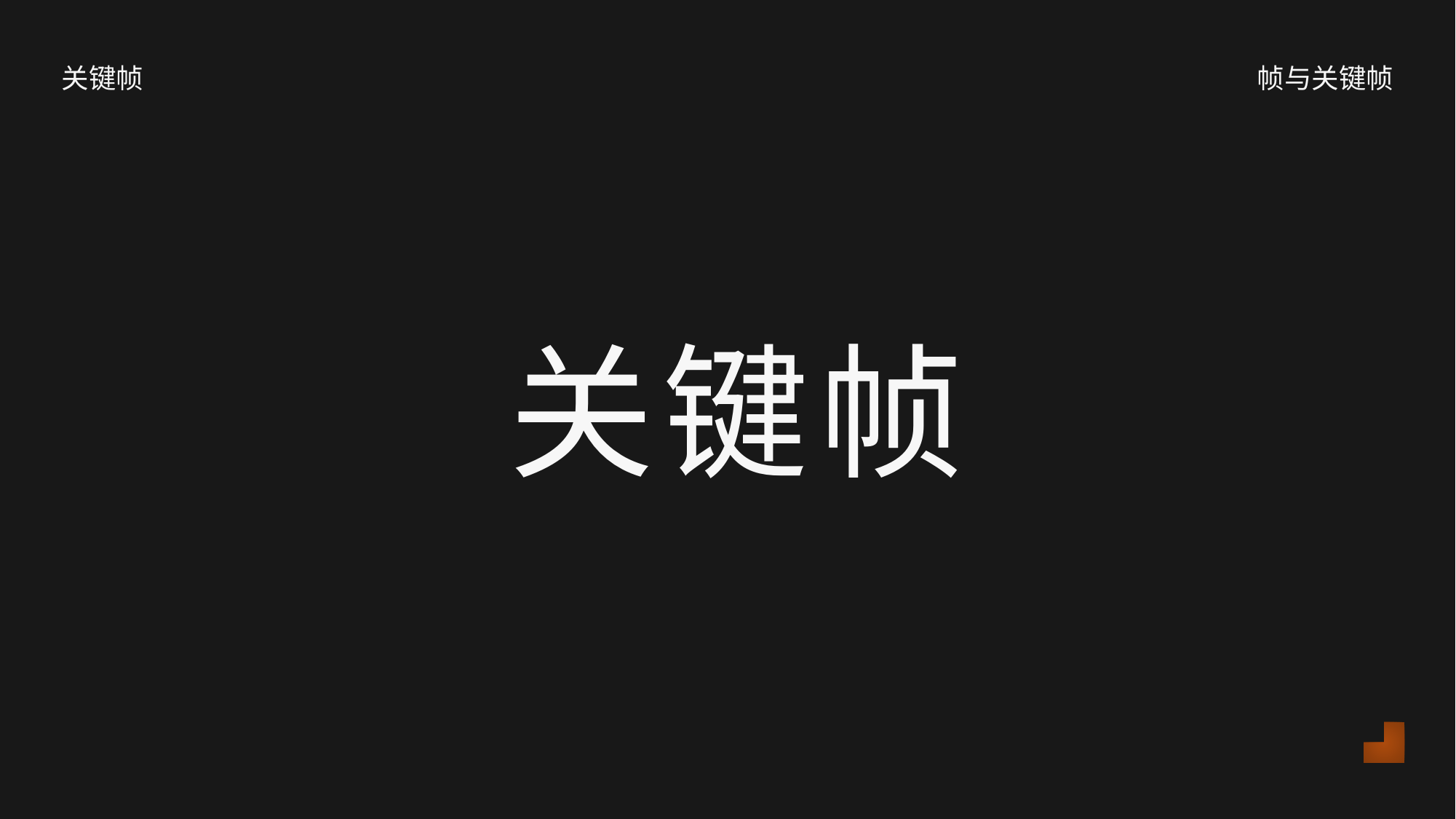

//screen

关键帧
帧与关键帧

关键帧

1f
12f

//timeline
16:9

  position

100,300

900,300

0f
12f